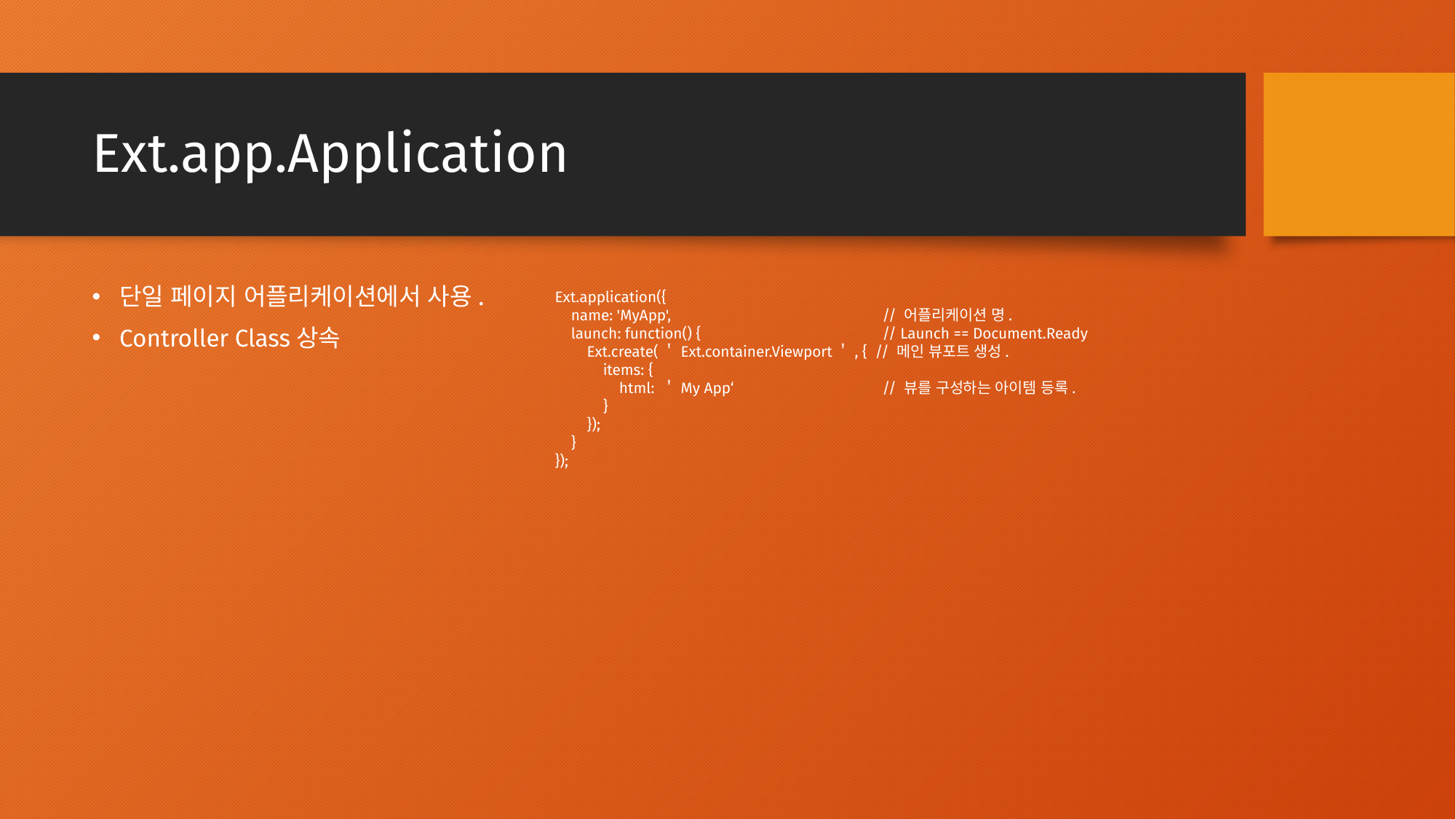

# Ext.app.Application
단일 페이지 어플리케이션에서 사용.
Controller Class상속
Ext.application({
    name: 'MyApp', 		// 어플리케이션 명.
    launch: function() {		// Launch == Document.Ready
        Ext.create(＇Ext.container.Viewport＇, {  // 메인 뷰포트 생성.
            items: {
                html: ＇My App‘		// 뷰를 구성하는 아이템 등록.
            }
        });
    }
});